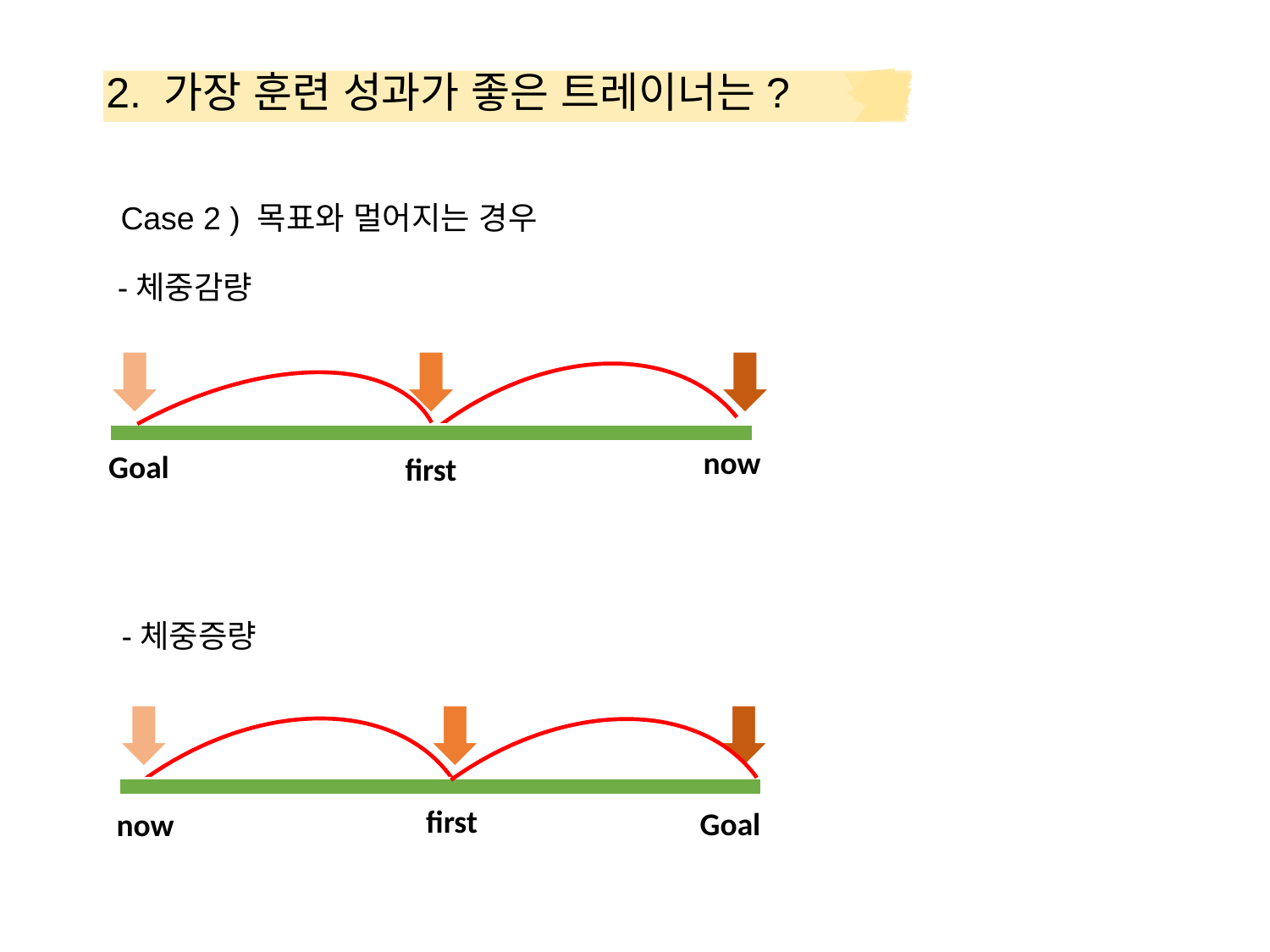

# 2. 가장 훈련 성과가 좋은 트레이너는?
Case 2 ) 목표와 멀어지는 경우
-체중감량

now
Goal
first

-체중증량

first
Goal
now